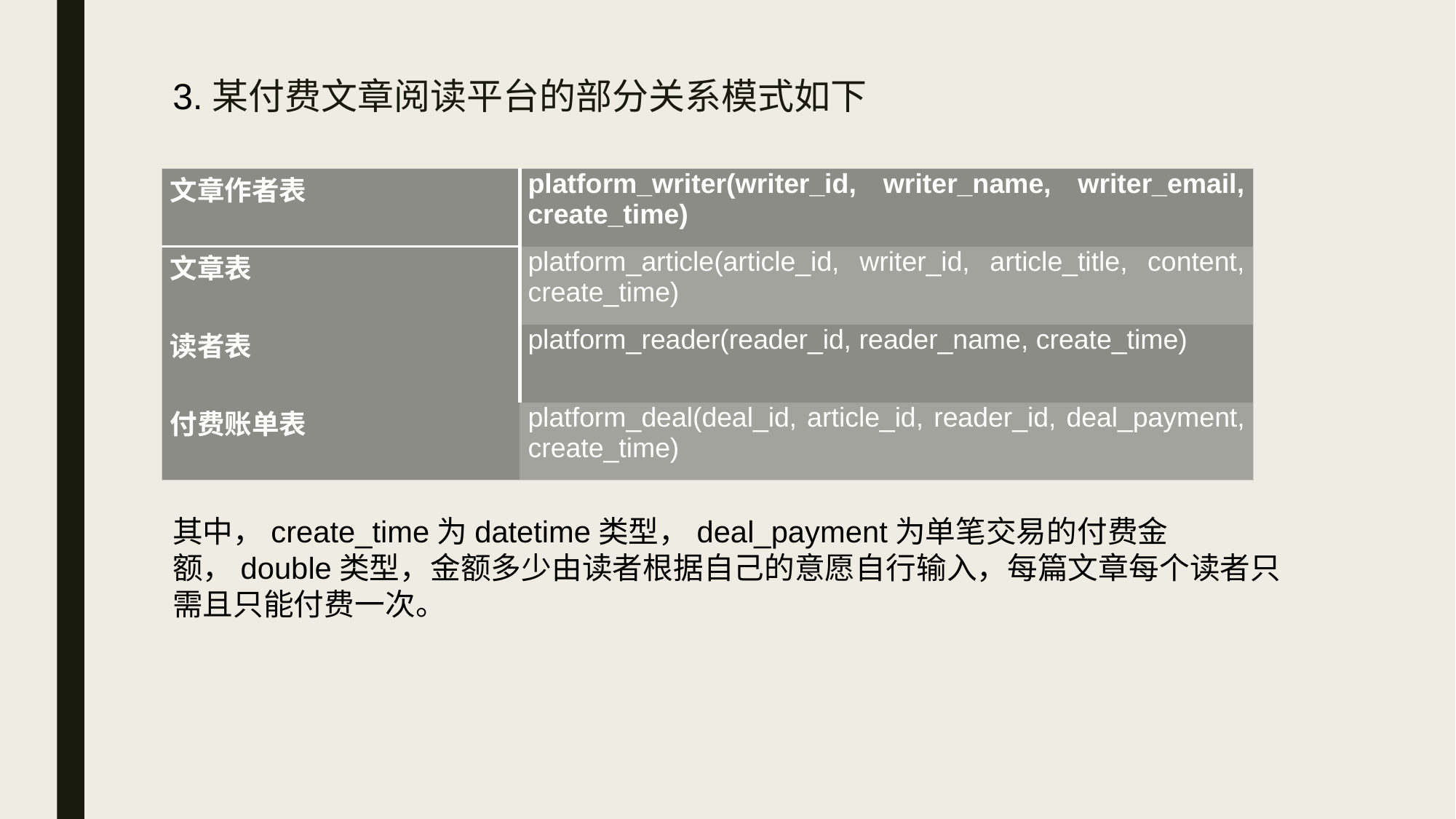

# 3.某付费文章阅读平台的部分关系模式如下
| 文章作者表 | platform\_writer(writer\_id, writer\_name, writer\_email, create\_time) |
| --- | --- |
| 文章表 | platform\_article(article\_id, writer\_id, article\_title, content, create\_time) |
| 读者表 | platform\_reader(reader\_id, reader\_name, create\_time) |
| 付费账单表 | platform\_deal(deal\_id, article\_id, reader\_id, deal\_payment, create\_time) |
其中，create_time为datetime类型，deal_payment为单笔交易的付费金额，double类型，金额多少由读者根据自己的意愿自行输入，每篇文章每个读者只需且只能付费一次。